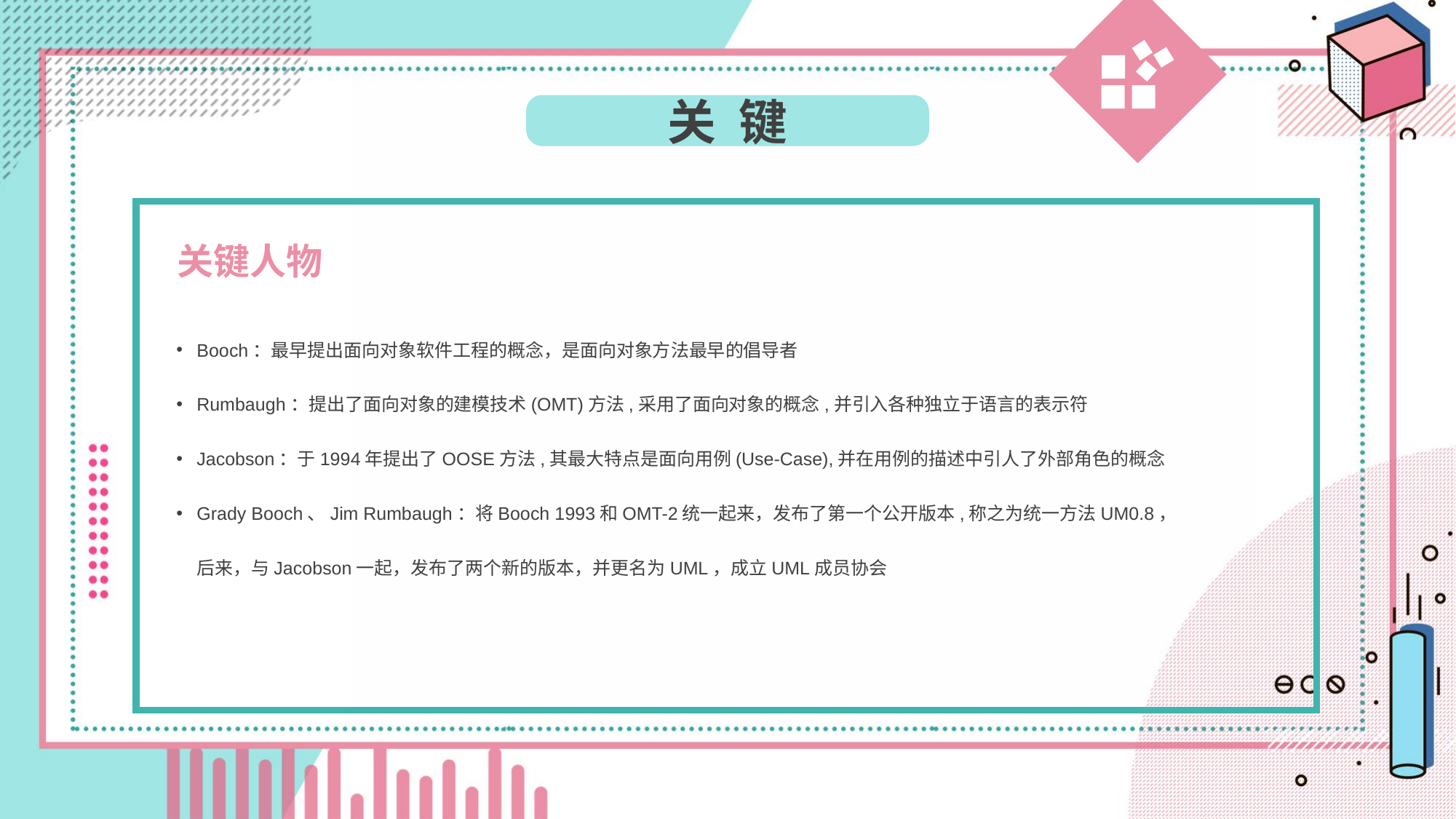

关  键

关键人物
Booch：最早提出面向对象软件工程的概念，是面向对象方法最早的倡导者
Rumbaugh：提出了面向对象的建模技术(OMT)方法,采用了面向对象的概念,并引入各种独立于语言的表示符
Jacobson：于1994年提出了OOSE方法,其最大特点是面向用例(Use-Case),并在用例的描述中引人了外部角色的概念
Grady Booch、Jim Rumbaugh：将Booch 1993和OMT-2统一起来，发布了第一个公开版本,称之为统一方法UM0.8，后来，与Jacobson一起，发布了两个新的版本，并更名为UML，成立UML成员协会